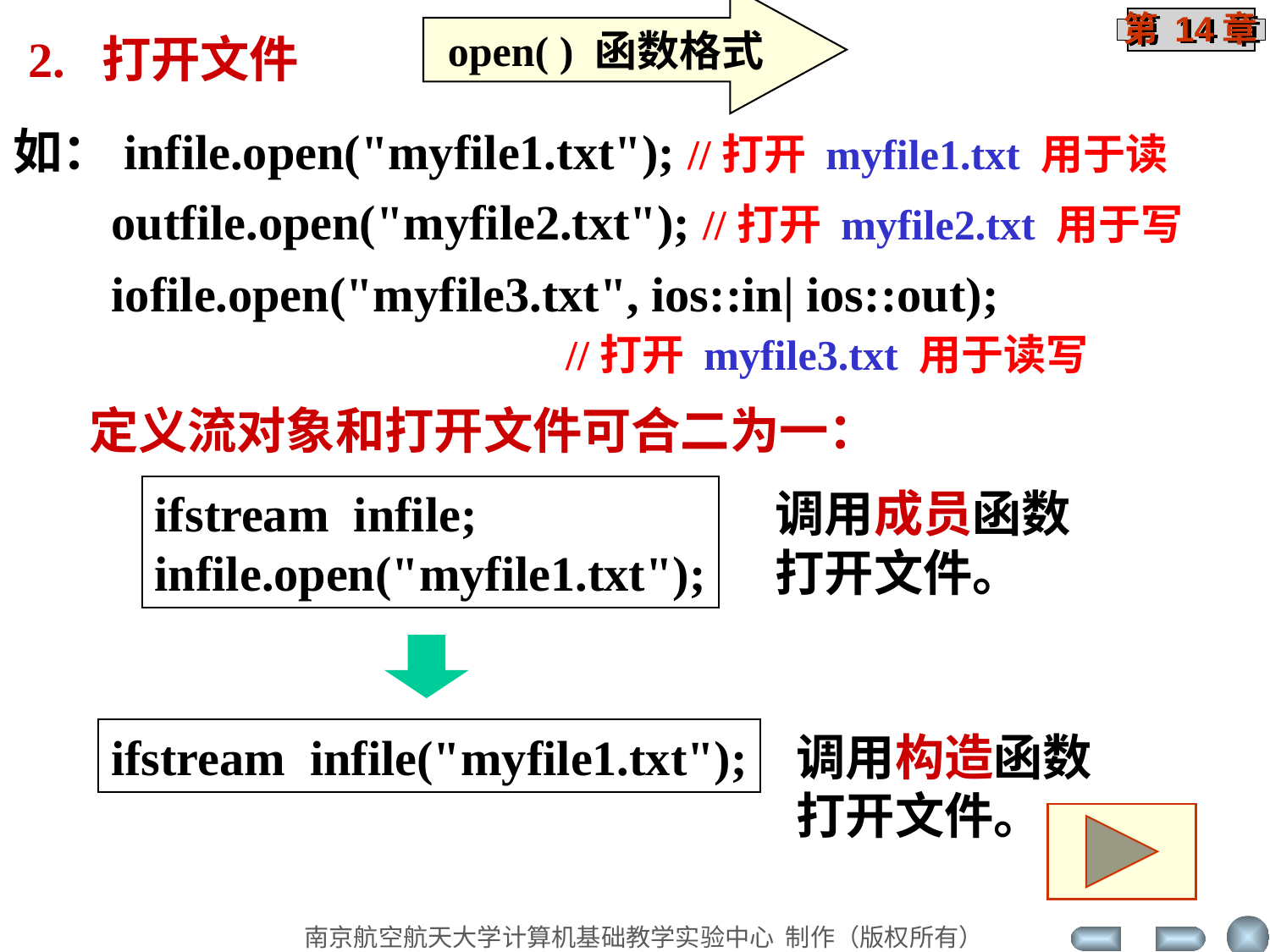

open( ) 函数格式
2.  打开文件
如：infile.open("myfile1.txt"); //打开 myfile1.txt 用于读
        outfile.open("myfile2.txt"); //打开 myfile2.txt 用于写
        iofile.open("myfile3.txt", ios::in| ios::out);
                                             //打开 myfile3.txt 用于读写
定义流对象和打开文件可合二为一：
调用成员函数
打开文件。
ifstream  infile;
infile.open("myfile1.txt");

ifstream  infile("myfile1.txt");
调用构造函数
打开文件。